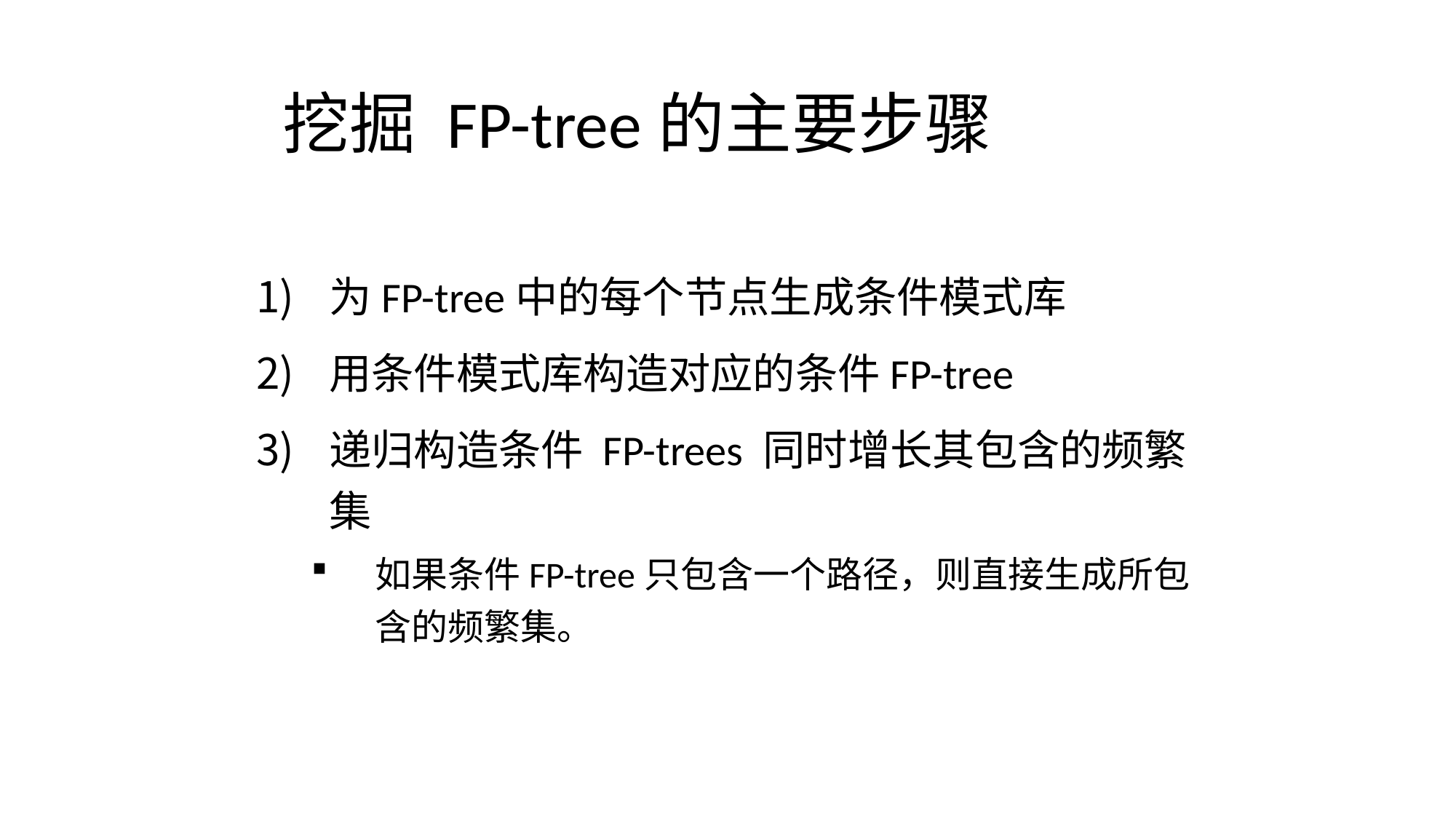

# 挖掘 FP-tree的主要步骤
为FP-tree中的每个节点生成条件模式库
用条件模式库构造对应的条件FP-tree
递归构造条件 FP-trees 同时增长其包含的频繁集
如果条件FP-tree只包含一个路径，则直接生成所包含的频繁集。